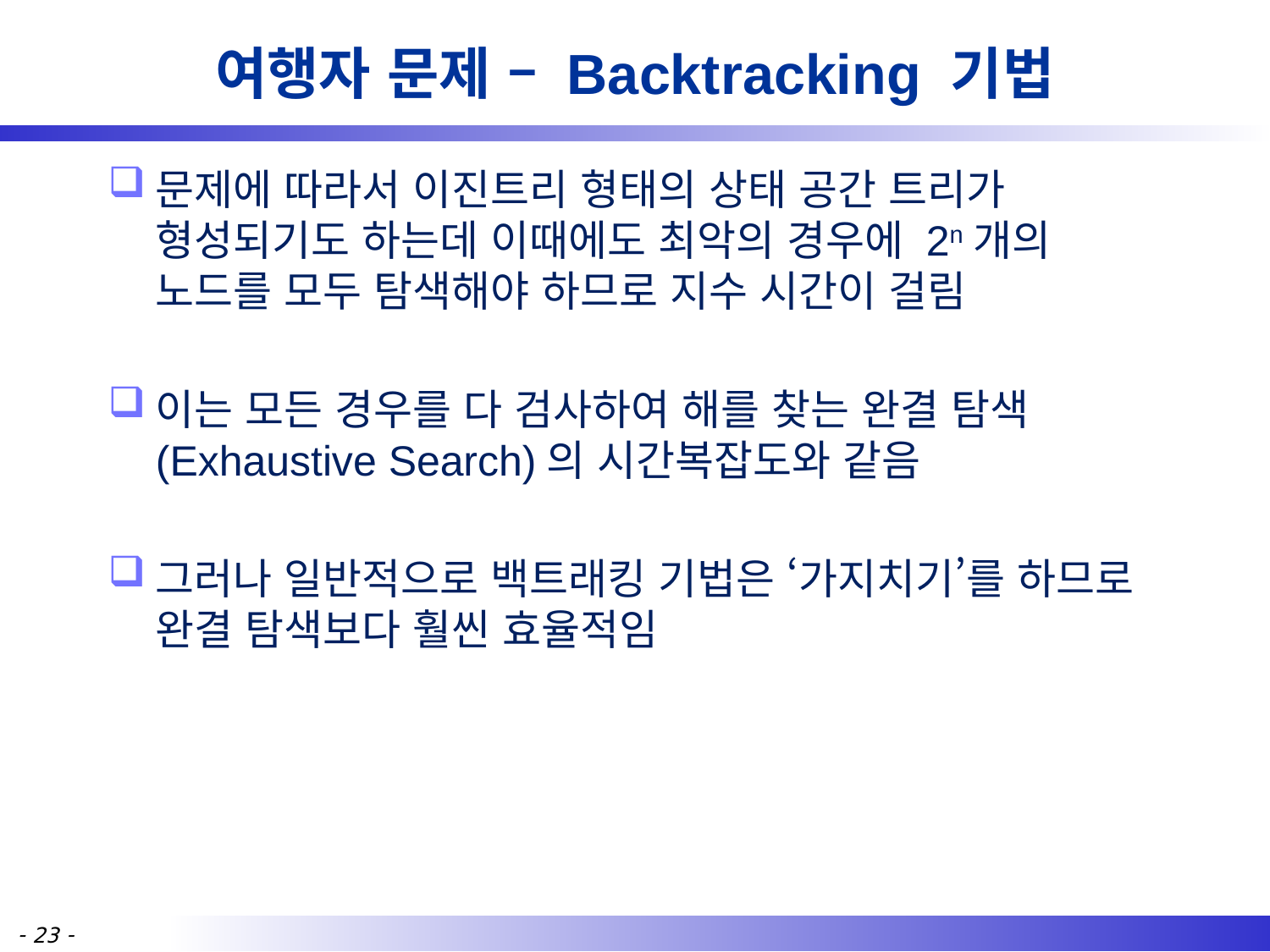

# 여행자 문제 – Backtracking 기법
문제에 따라서 이진트리 형태의 상태 공간 트리가 형성되기도 하는데 이때에도 최악의 경우에 2n개의 노드를 모두 탐색해야 하므로 지수 시간이 걸림

이는 모든 경우를 다 검사하여 해를 찾는 완결 탐색 (Exhaustive Search)의 시간복잡도와 같음

그러나 일반적으로 백트래킹 기법은 ‘가지치기’를 하므로 완결 탐색보다 훨씬 효율적임
- 23 -